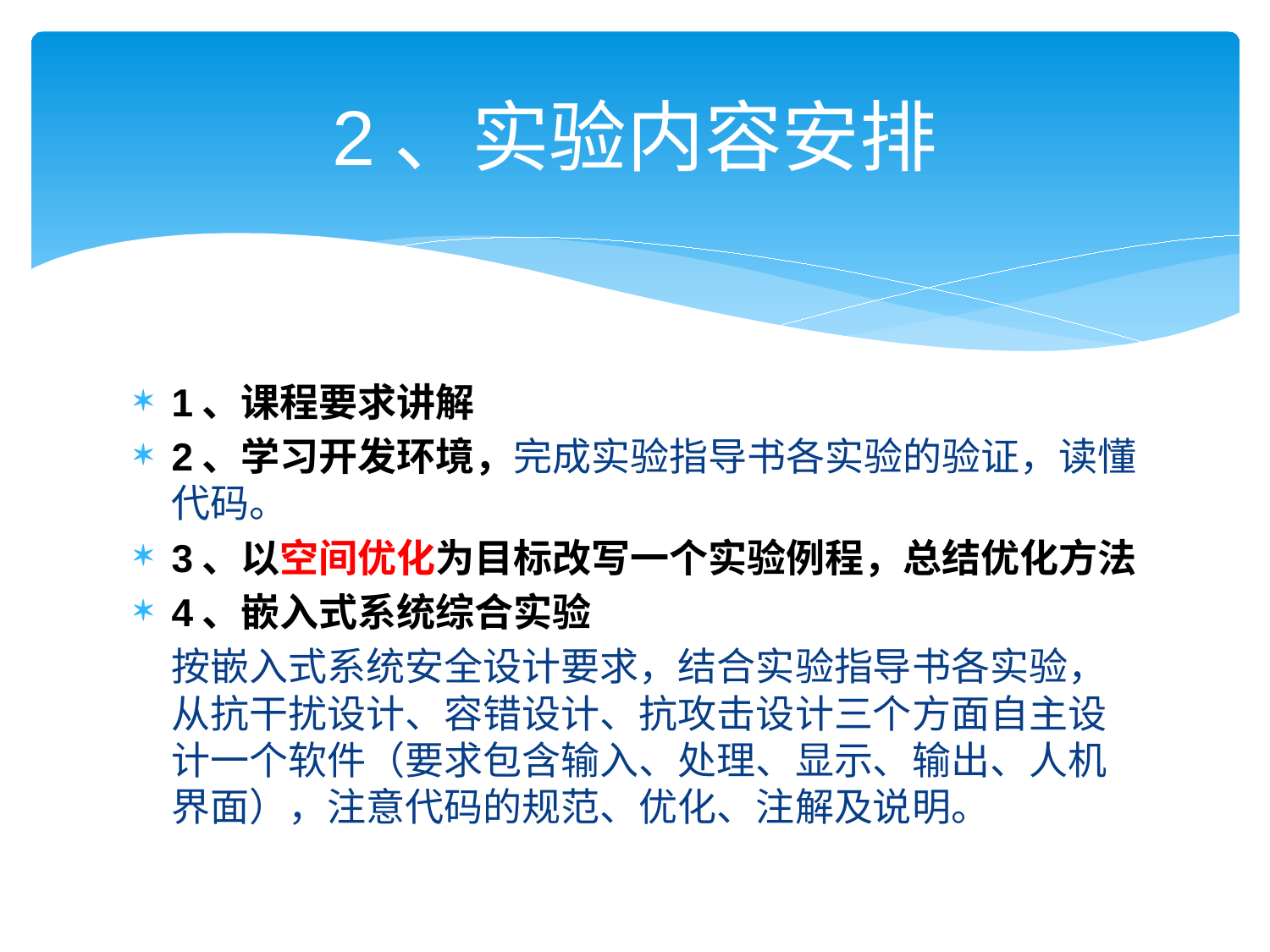

# 2、实验内容安排
1、课程要求讲解
2、学习开发环境，完成实验指导书各实验的验证，读懂代码。
3、以空间优化为目标改写一个实验例程，总结优化方法
4、嵌入式系统综合实验
		按嵌入式系统安全设计要求，结合实验指导书各实验，从抗干扰设计、容错设计、抗攻击设计三个方面自主设计一个软件（要求包含输入、处理、显示、输出、人机界面），注意代码的规范、优化、注解及说明。